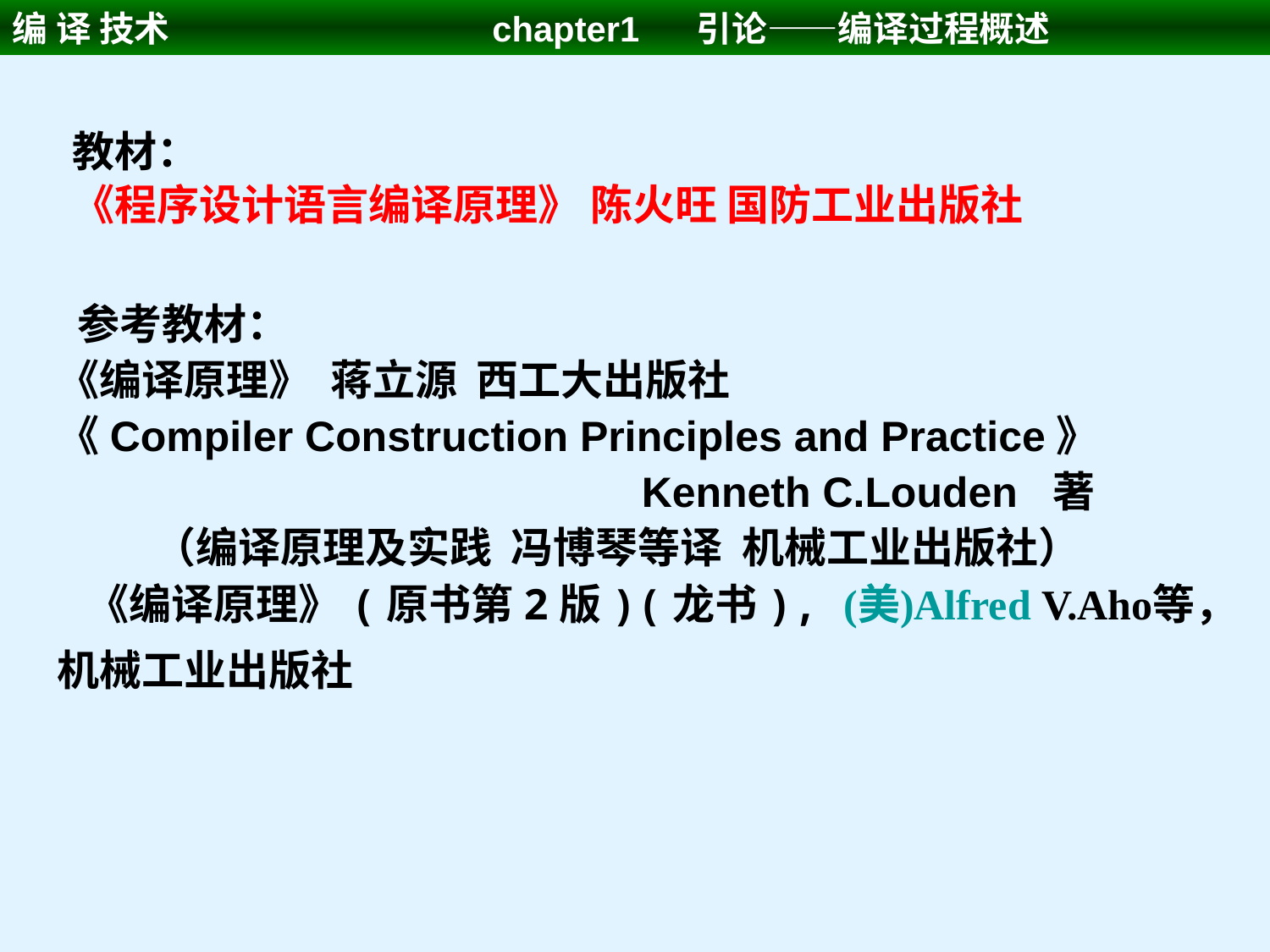

教材：
《程序设计语言编译原理》 陈火旺 国防工业出版社
 参考教材：
《编译原理》  蒋立源  西工大出版社
《Compiler Construction Principles and Practice》
                       Kenneth C.Louden 著
         （编译原理及实践  冯博琴等译  机械工业出版社）
  《编译原理》(原书第2版)(龙书), (美)Alfred V.Aho等，机械工业出版社